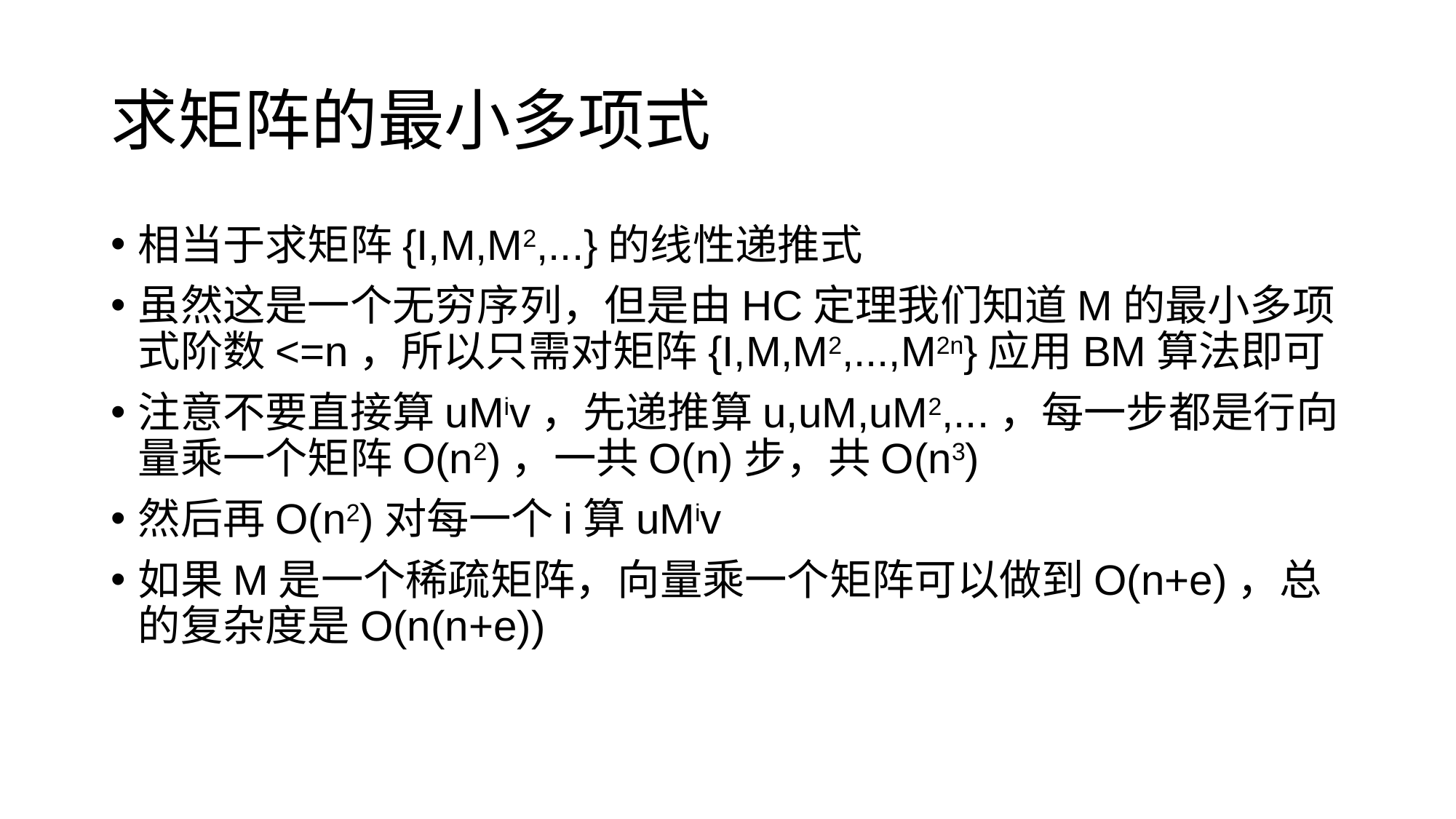

# 求矩阵的最小多项式
相当于求矩阵{I,M,M2,...}的线性递推式
虽然这是一个无穷序列，但是由HC定理我们知道M的最小多项式阶数<=n，所以只需对矩阵{I,M,M2,...,M2n}应用BM算法即可
注意不要直接算uMiv，先递推算u,uM,uM2,...，每一步都是行向量乘一个矩阵O(n2)，一共O(n)步，共O(n3)
然后再O(n2)对每一个i算uMiv
如果M是一个稀疏矩阵，向量乘一个矩阵可以做到O(n+e)，总的复杂度是O(n(n+e))